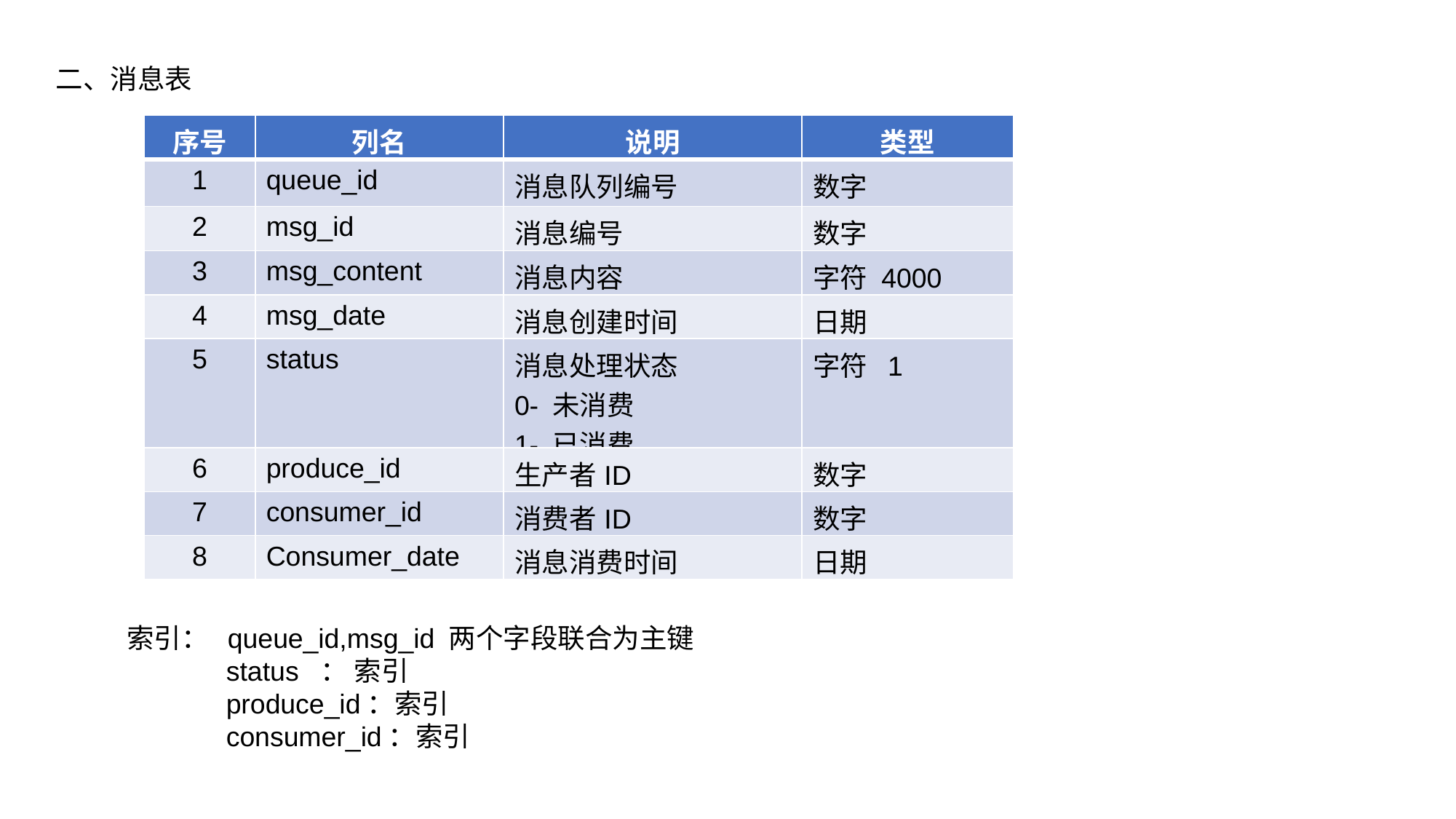

二、消息表

| 序号 | 列名 | 说明 | 类型 |
| --- | --- | --- | --- |
| 1 | queue\_id | 消息队列编号 | 数字 |
| 2 | msg\_id | 消息编号 | 数字 |
| 3 | msg\_content | 消息内容 | 字符 4000 |
| 4 | msg\_date | 消息创建时间 | 日期 |
| 5 | status | 消息处理状态 0- 未消费 1- 已消费 | 字符 1 |
| 6 | produce\_id | 生产者ID | 数字 |
| 7 | consumer\_id | 消费者ID | 数字 |
| 8 | Consumer\_date | 消息消费时间 | 日期 |
索引：  queue_id,msg_id 两个字段联合为主键
             status  ： 索引
             produce_id：索引
             consumer_id：索引